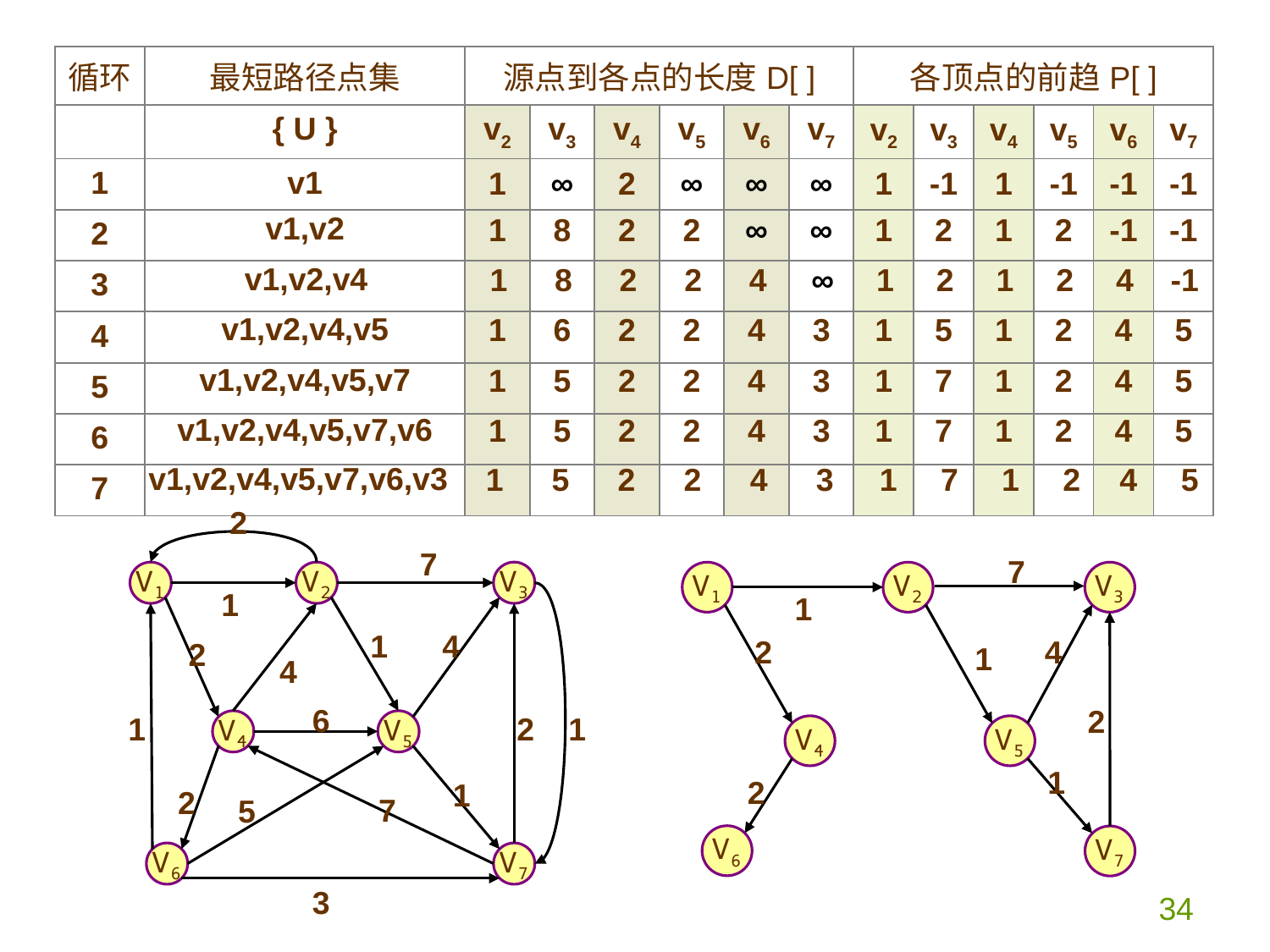

| 循环 | 最短路径点集 | 源点到各点的长度D[ ] |  |  |  |  |  | 各顶点的前趋P[ ] |  |  |  |  |  |
| --- | --- | --- | --- | --- | --- | --- | --- | --- | --- | --- | --- | --- | --- |
|  | { U } | v2 | v3 | v4 | v5 | v6 | v7 | v2 | v3 | v4 | v5 | v6 | v7 |
| 1 | v1 | 1 | ∞ | 2 | ∞ | ∞ | ∞ | 1 | -1 | 1 | -1 | -1 | -1 |
| 2 |  |  |  |  |  |  |  |  |  |  |  |  |  |
| 3 |  |  |  |  |  |  |  |  |  |  |  |  |  |
| 4 |  |  |  |  |  |  |  |  |  |  |  |  |  |
| 5 |  |  |  |  |  |  |  |  |  |  |  |  |  |
| 6 |  |  |  |  |  |  |  |  |  |  |  |  |  |
| 7 |  |  |  |  |  |  |  |  |  |  |  |  |  |
| v1,v2 | 1 | 8 | 2 | 2 | ∞ | ∞ | 1 | 2 | 1 | 2 | -1 | -1 |
| --- | --- | --- | --- | --- | --- | --- | --- | --- | --- | --- | --- | --- |
| v1,v2,v4 | 1 | 8 | 2 | 2 | 4 | ∞ | 1 | 2 | 1 | 2 | 4 | -1 |
| --- | --- | --- | --- | --- | --- | --- | --- | --- | --- | --- | --- | --- |
| v1,v2,v4,v5 | 1 | 6 | 2 | 2 | 4 | 3 | 1 | 5 | 1 | 2 | 4 | 5 |
| --- | --- | --- | --- | --- | --- | --- | --- | --- | --- | --- | --- | --- |
| v1,v2,v4,v5,v7 | 1 | 5 | 2 | 2 | 4 | 3 | 1 | 7 | 1 | 2 | 4 | 5 |
| --- | --- | --- | --- | --- | --- | --- | --- | --- | --- | --- | --- | --- |
| v1,v2,v4,v5,v7,v6 | 1 | 5 | 2 | 2 | 4 | 3 | 1 | 7 | 1 | 2 | 4 | 5 |
| --- | --- | --- | --- | --- | --- | --- | --- | --- | --- | --- | --- | --- |
| v1,v2,v4,v5,v7,v6,v3 | 1 | 5 | 2 | 2 | 4 | 3 | 1 | 7 | 1 | 2 | 4 | 5 |
| --- | --- | --- | --- | --- | --- | --- | --- | --- | --- | --- | --- | --- |
2
7
V1
V2
V3
1
1
4
2
4
6
1
2
1
V4
V5
1
2
7
5
V6
V7
3
7
V1
V2
V3
1
2
4
1
2
V4
V5
1
2
V6
V7
34